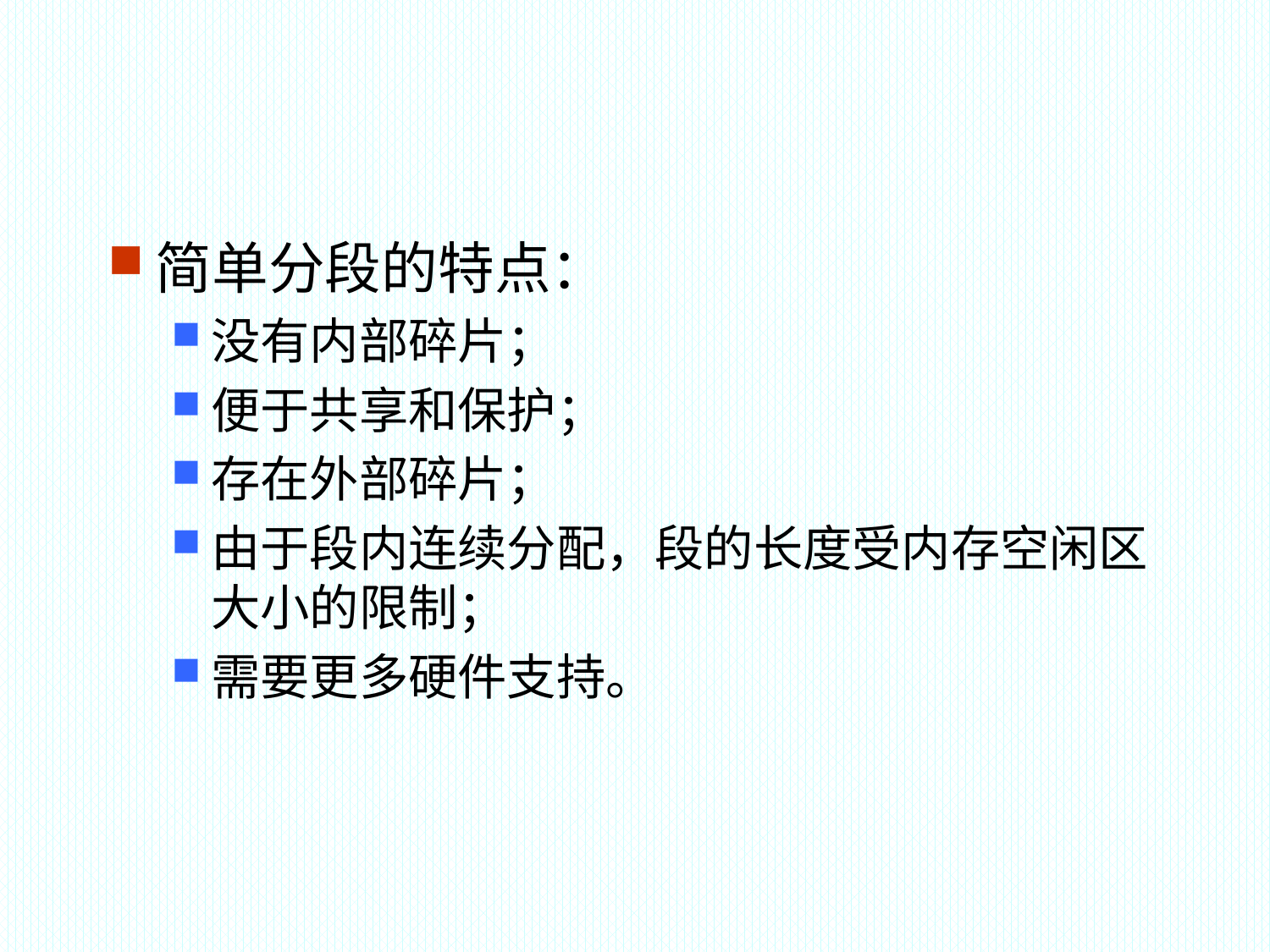

#
简单分段的特点：
没有内部碎片；
便于共享和保护；
存在外部碎片；
由于段内连续分配，段的长度受内存空闲区大小的限制；
需要更多硬件支持。